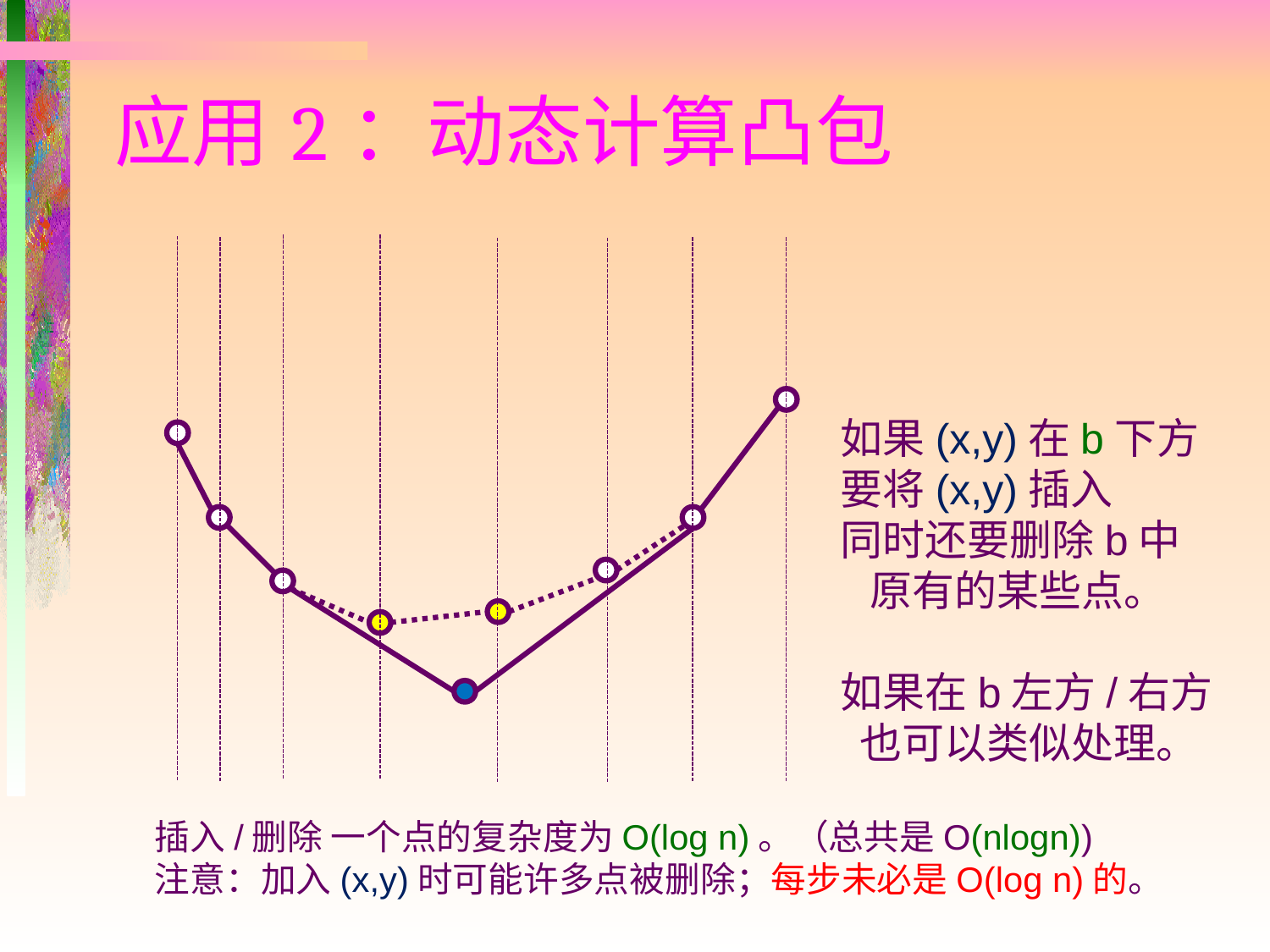

# 应用2：动态计算凸包

如果(x,y)在b下方
要将(x,y)插入
同时还要删除b中
  原有的某些点。

如果在b左方/右方
  也可以类似处理。

插入/删除 一个点的复杂度为O(log n)。（总共是O(nlogn))
注意：加入(x,y)时可能许多点被删除；每步未必是O(log n)的。